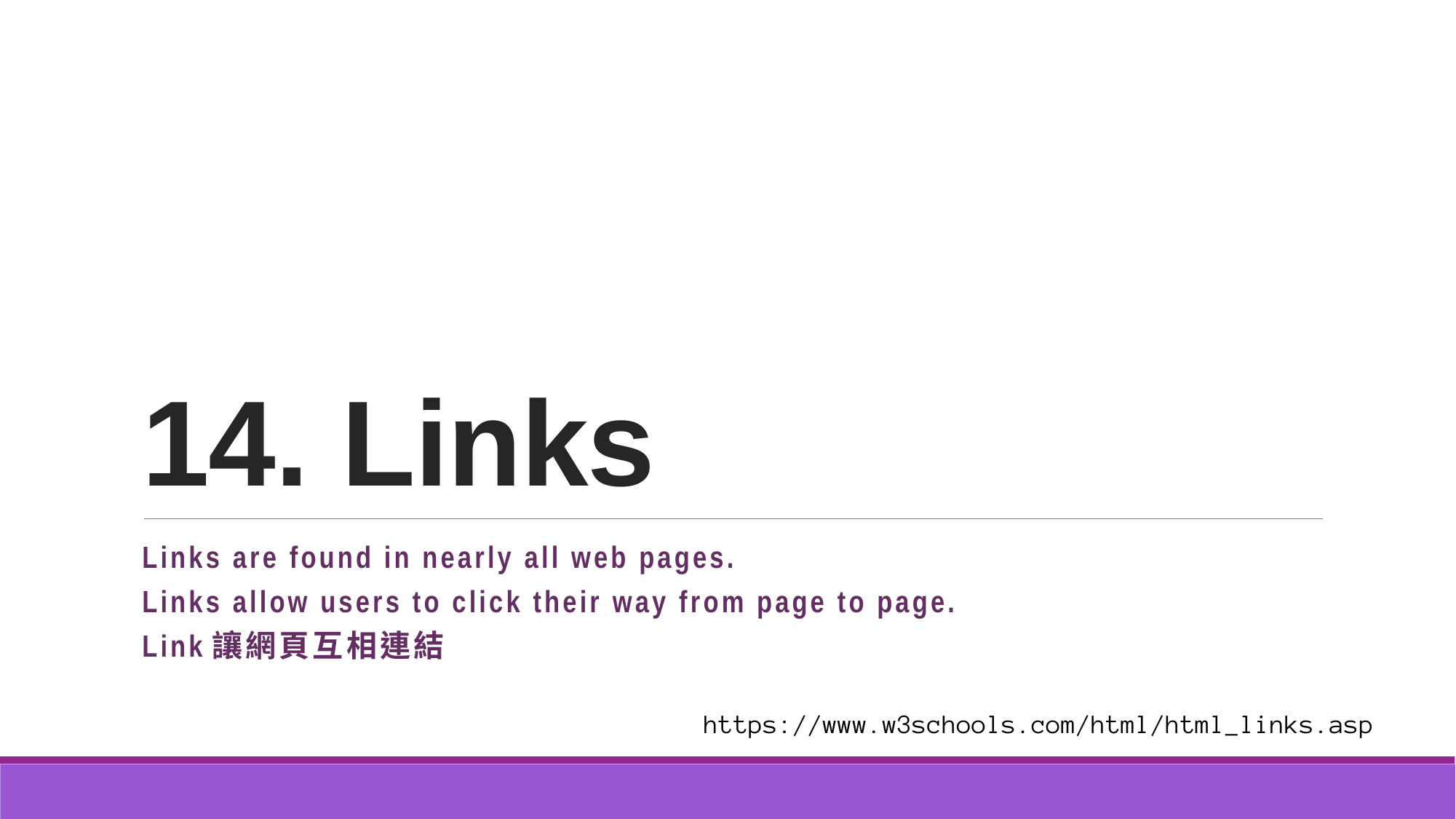

# 14. Links
Links are found in nearly all web pages.
Links allow users to click their way from page to page.
Link讓網頁互相連結
https://www.w3schools.com/html/html_links.asp